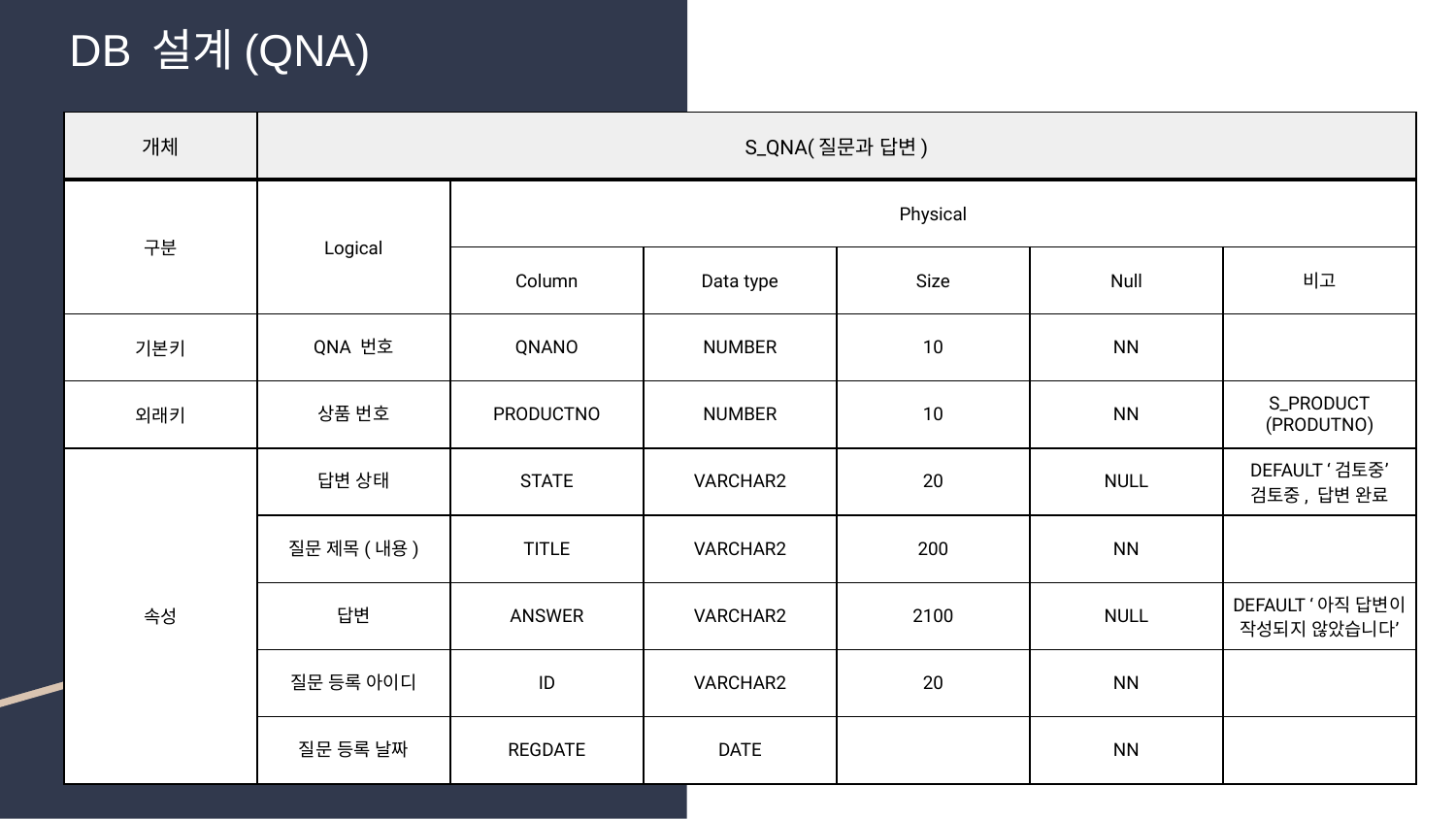

# DB 설계(QNA)
| 개체 | S\_QNA(질문과 답변) |  |  |  |  |  |
| --- | --- | --- | --- | --- | --- | --- |
| 구분 | Logical | Physical |  |  |  |  |
|  |  | Column | Data type | Size | Null | 비고 |
| 기본키 | QNA 번호 | QNANO | NUMBER | 10 | NN |  |
| 외래키 | 상품 번호 | PRODUCTNO | NUMBER | 10 | NN | S\_PRODUCT (PRODUTNO) |
| 속성 | 답변 상태 | STATE | VARCHAR2 | 20 | NULL | DEFAULT ‘검토중’ 검토중, 답변 완료 |
|  | 질문 제목(내용) | TITLE | VARCHAR2 | 200 | NN |  |
|  | 답변 | ANSWER | VARCHAR2 | 2100 | NULL | DEFAULT ‘아직 답변이 작성되지 않았습니다’ |
|  | 질문 등록 아이디 | ID | VARCHAR2 | 20 | NN |  |
|  | 질문 등록 날짜 | REGDATE | DATE |  | NN |  |